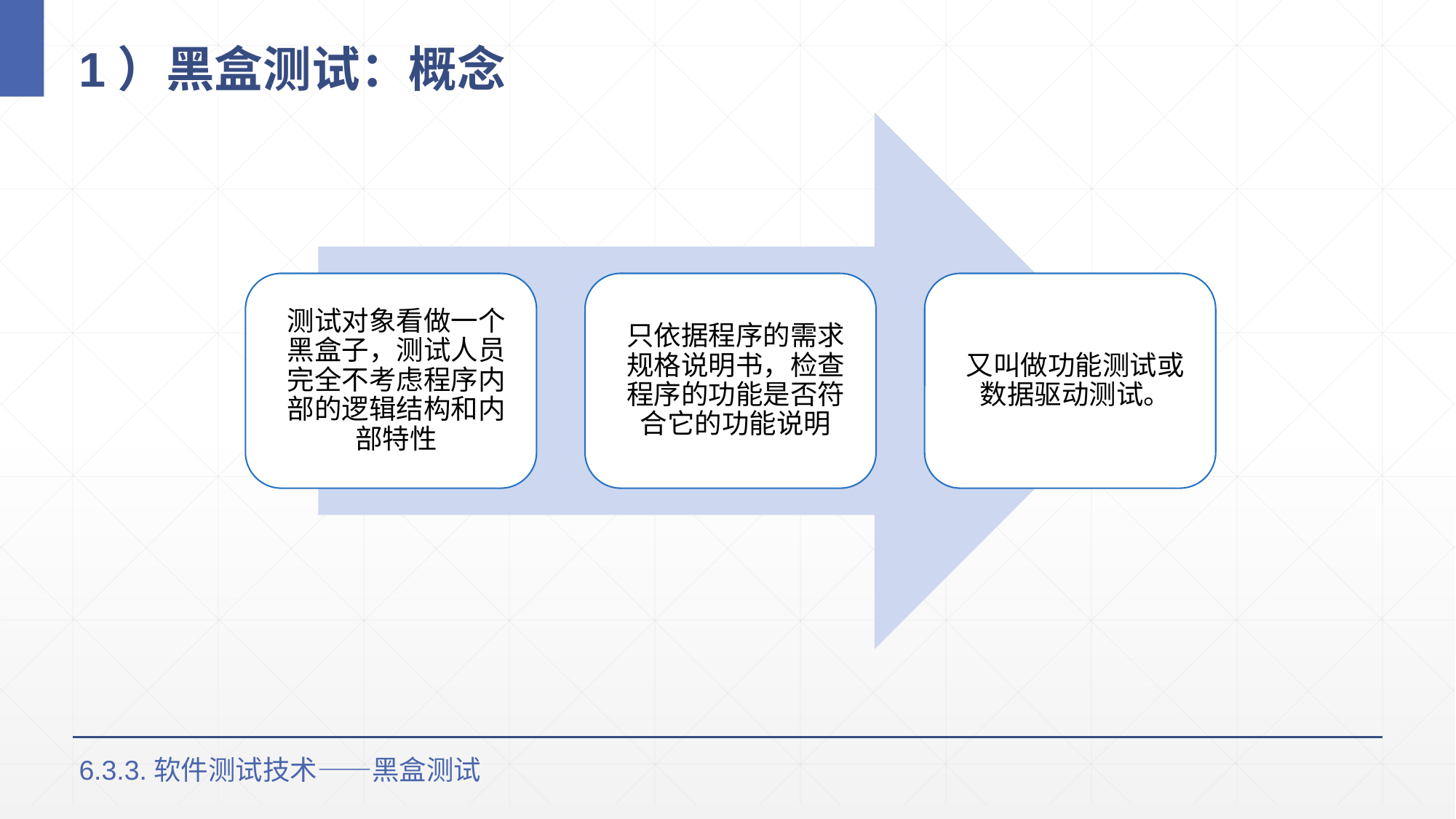

# 1）黑盒测试：概念
测试对象看做一个黑盒子，测试人员完全不考虑程序内部的逻辑结构和内部特性
只依据程序的需求规格说明书，检查程序的功能是否符合它的功能说明
又叫做功能测试或数据驱动测试。
6.3.3.软件测试技术——黑盒测试